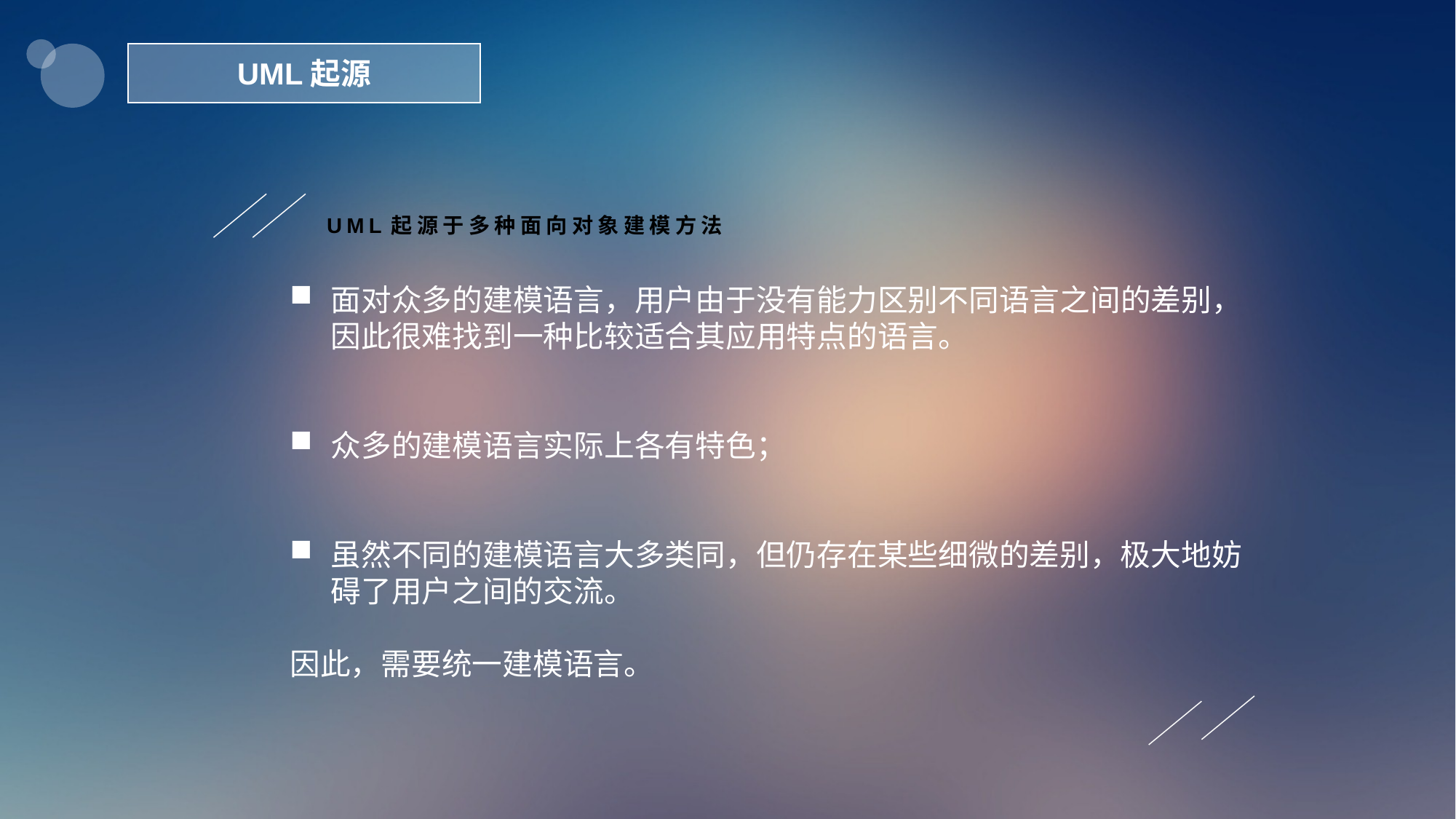

UML起源
      UML起源于多种面向对象建模方法
面对众多的建模语言，用户由于没有能力区别不同语言之间的差别，因此很难找到一种比较适合其应用特点的语言。

众多的建模语言实际上各有特色；

虽然不同的建模语言大多类同，但仍存在某些细微的差别，极大地妨碍了用户之间的交流。

因此，需要统一建模语言。